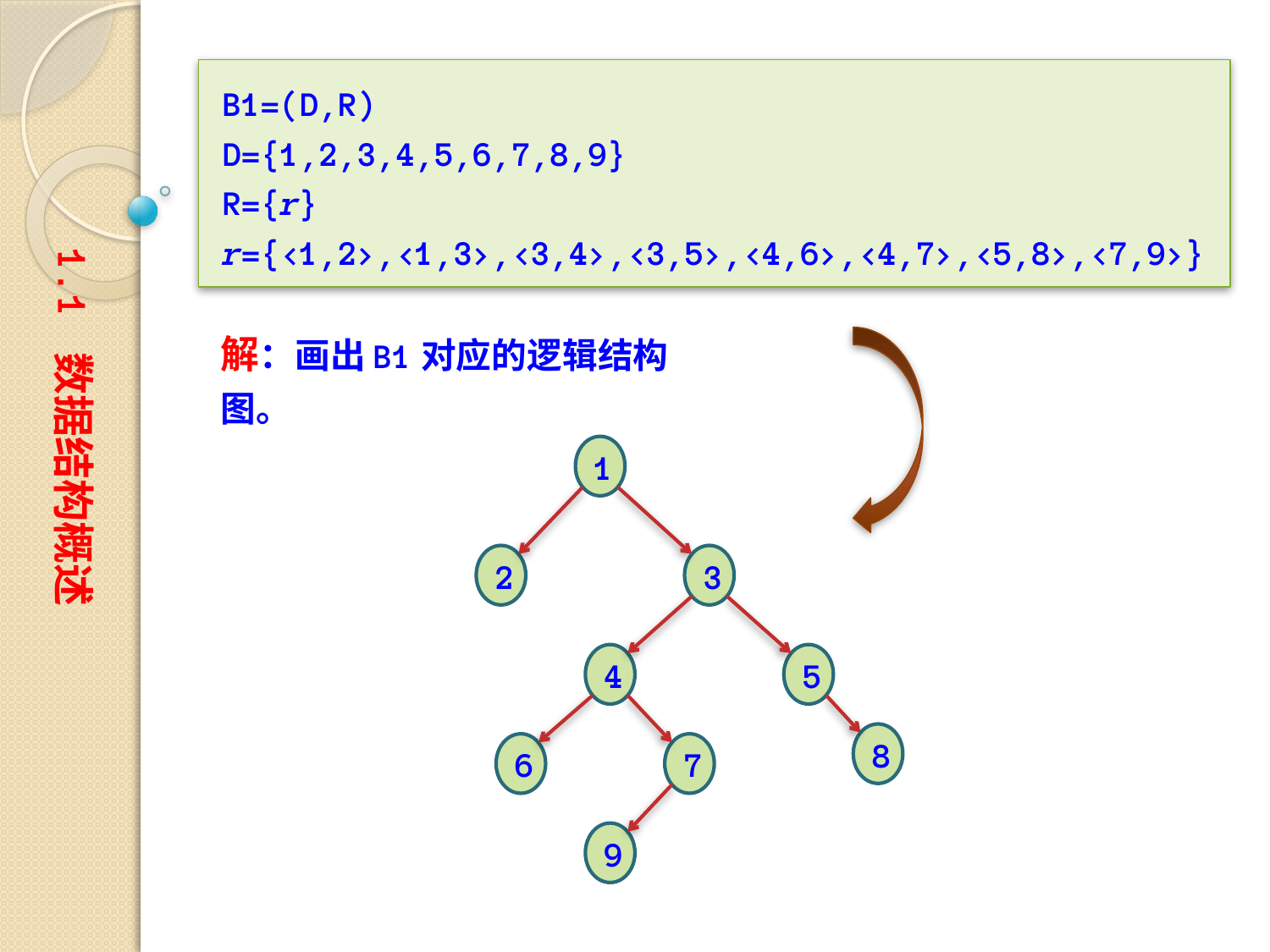

B1=(D,R)
D={1,2,3,4,5,6,7,8,9}
R={r} r={<1,2>,<1,3>,<3,4>,<3,5>,<4,6>,<4,7>,<5,8>,<7,9>}
1.1 数据结构概述
解：画出B1对应的逻辑结构图。

1
2
3
4
5
8
6
7
9